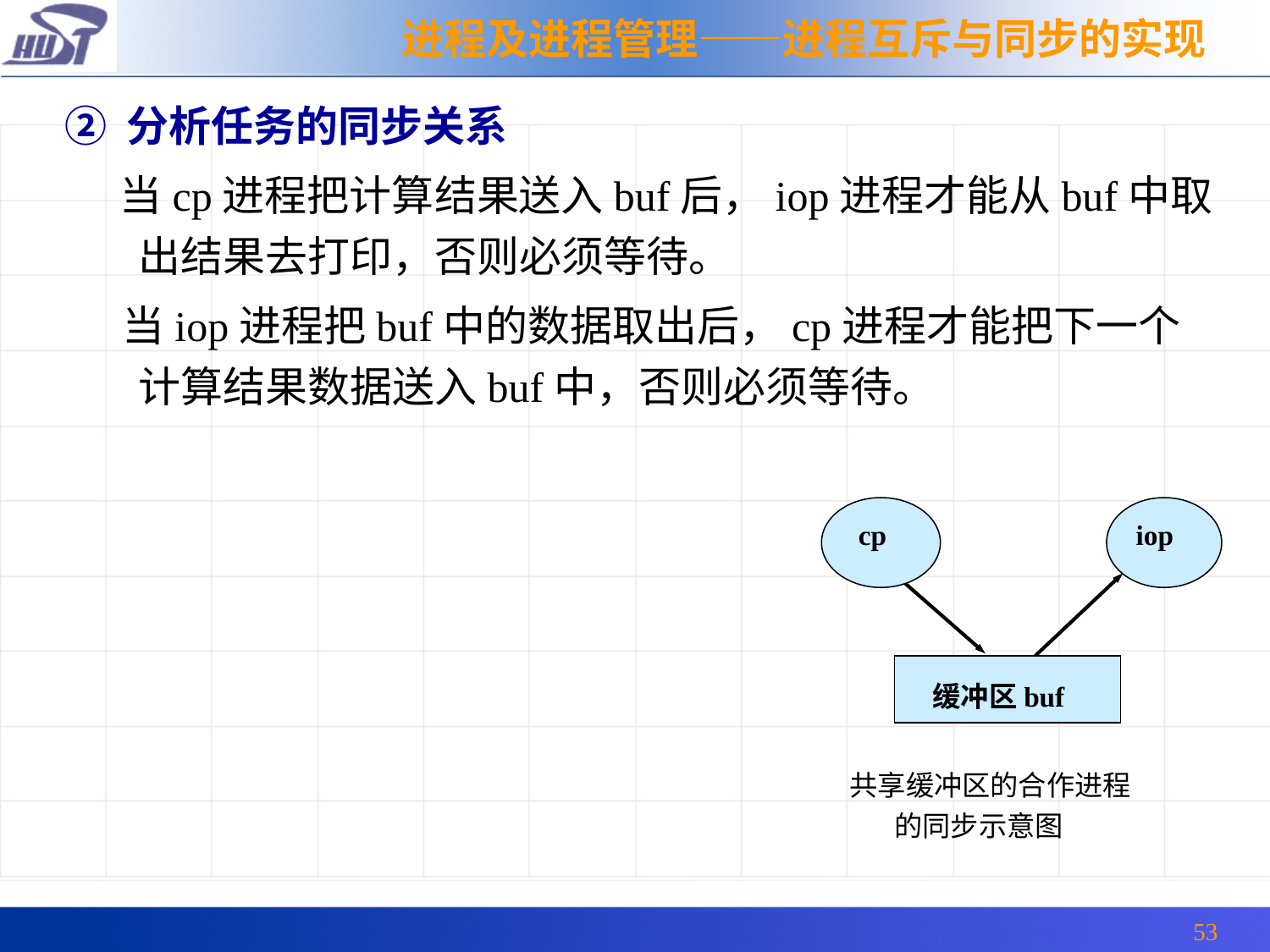

进程及进程管理——进程互斥与同步的实现
② 分析任务的同步关系
      当cp进程把计算结果送入buf后，iop进程才能从buf中取出结果去打印，否则必须等待。
     当iop进程把buf中的数据取出后，cp进程才能把下一个计算结果数据送入buf中，否则必须等待。
 cp
iop

   缓冲区buf
共享缓冲区的合作进程
      的同步示意图
53